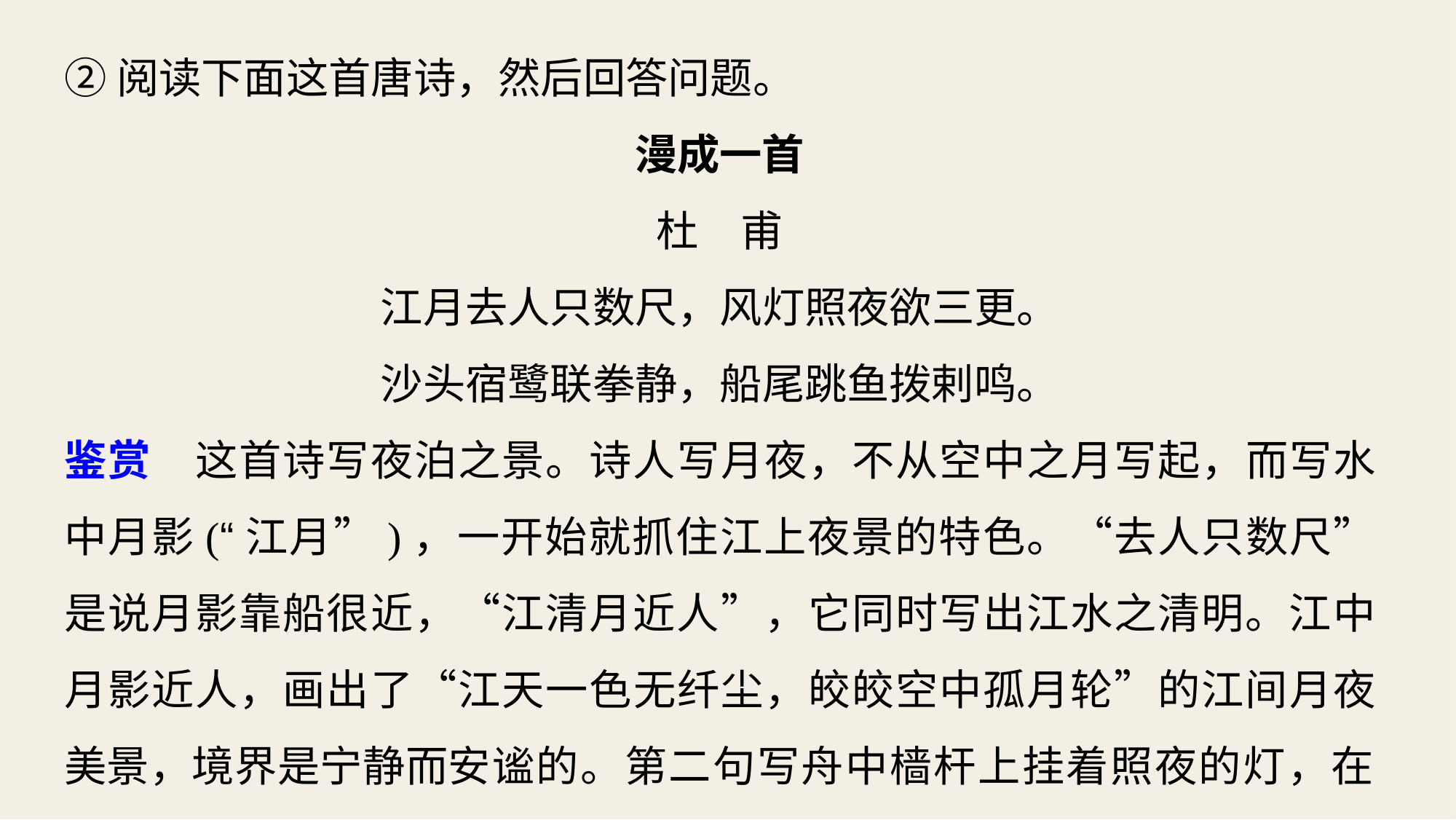

②阅读下面这首唐诗，然后回答问题。
漫成一首
杜　甫
江月去人只数尺，风灯照夜欲三更。
沙头宿鹭联拳静，船尾跳鱼拨剌鸣。
鉴赏　这首诗写夜泊之景。诗人写月夜，不从空中之月写起，而写水中月影(“江月”)，一开始就抓住江上夜景的特色。“去人只数尺”是说月影靠船很近，“江清月近人”，它同时写出江水之清明。江中月影近人，画出了“江天一色无纤尘，皎皎空中孤月轮”的江间月夜美景，境界是宁静而安谧的。第二句写舟中樯杆上挂着照夜的灯，在月